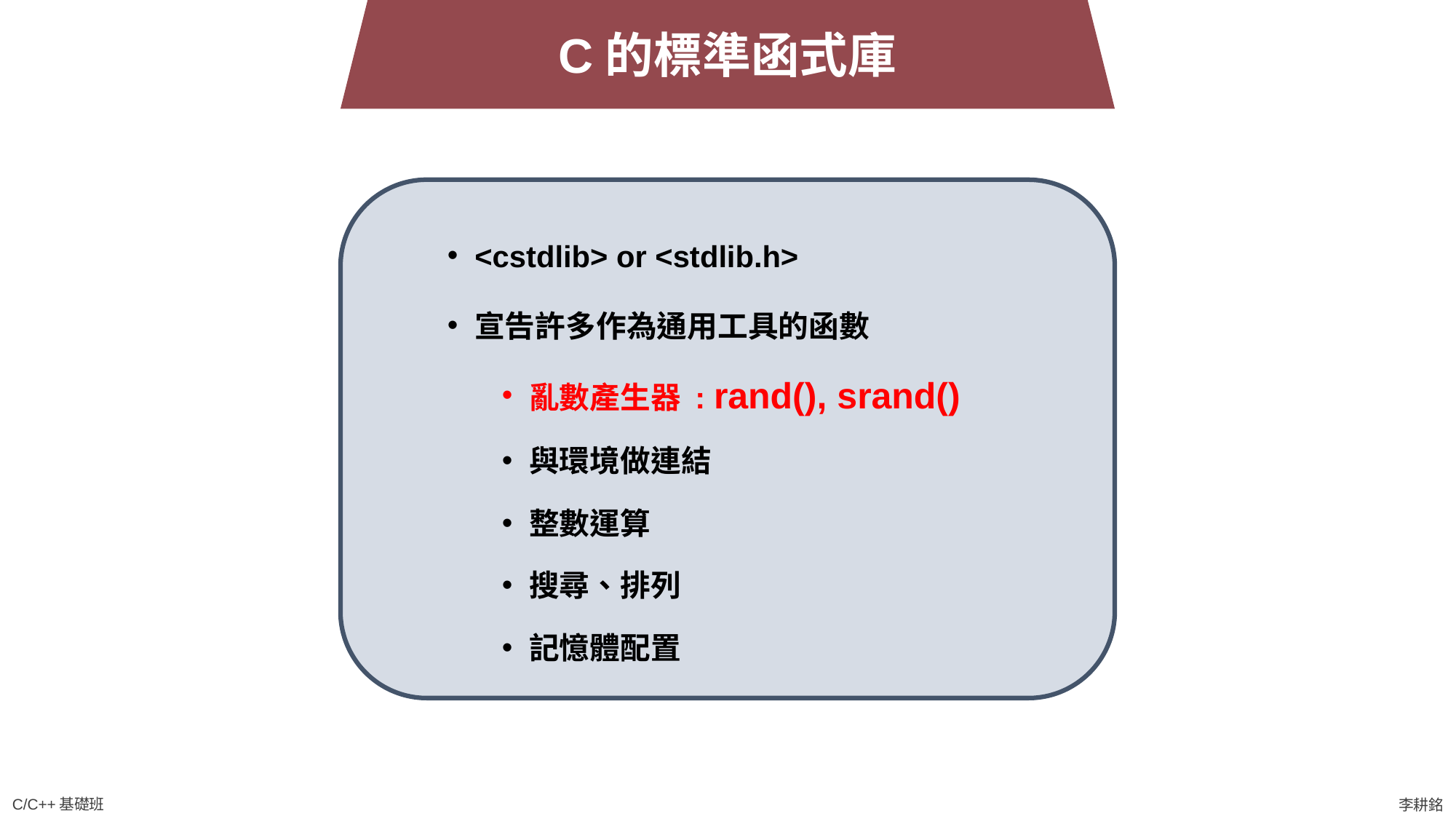

C的標準函式庫

<cstdlib> or <stdlib.h>
宣告許多作為通用工具的函數
亂數產生器 : rand(), srand()
與環境做連結
整數運算
搜尋、排列
記憶體配置
C/C++基礎班
李耕銘